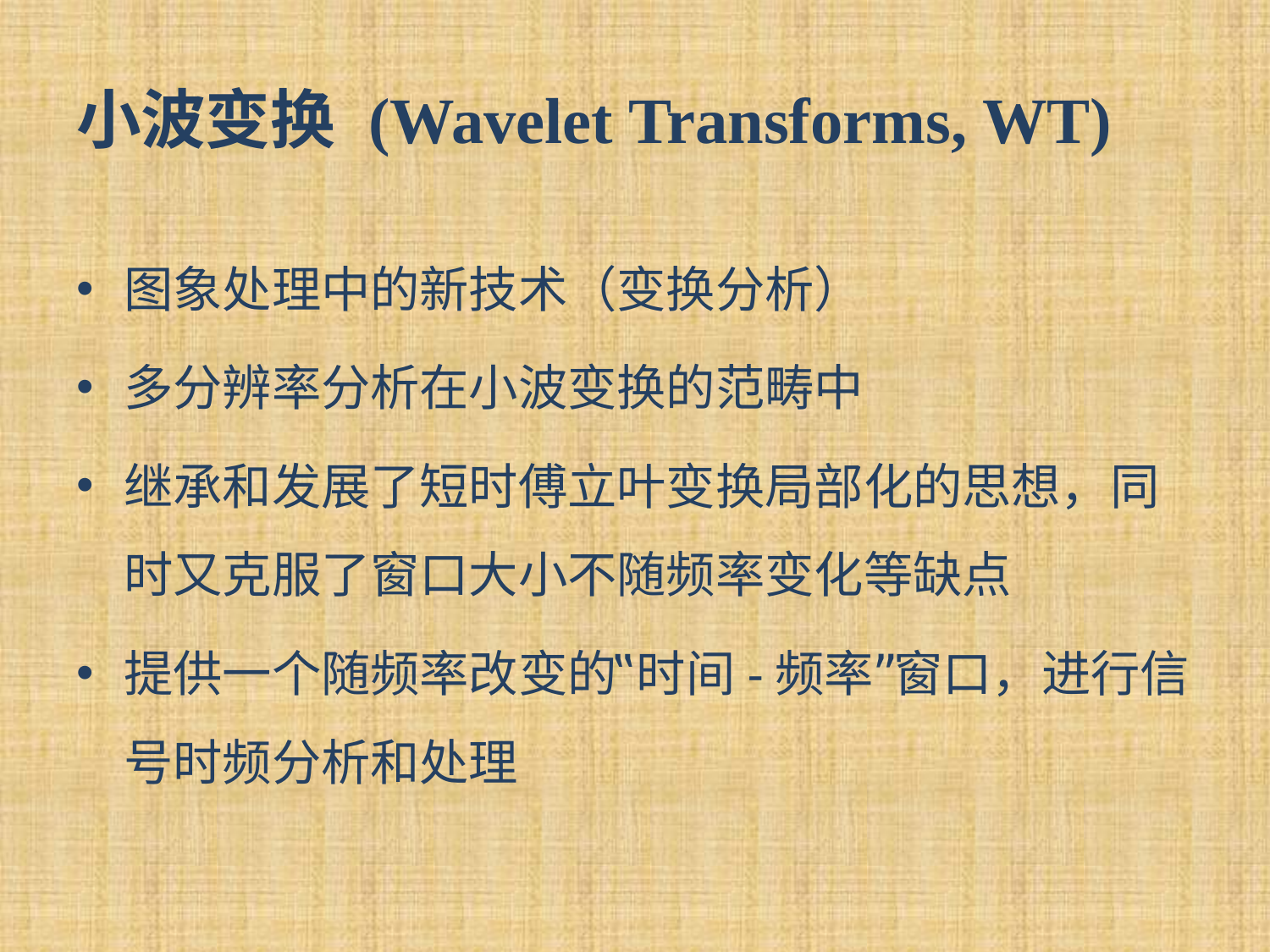

# 小波变换 (Wavelet Transforms, WT)
图象处理中的新技术（变换分析）
多分辨率分析在小波变换的范畴中
继承和发展了短时傅立叶变换局部化的思想，同时又克服了窗口大小不随频率变化等缺点
提供一个随频率改变的“时间-频率”窗口，进行信号时频分析和处理